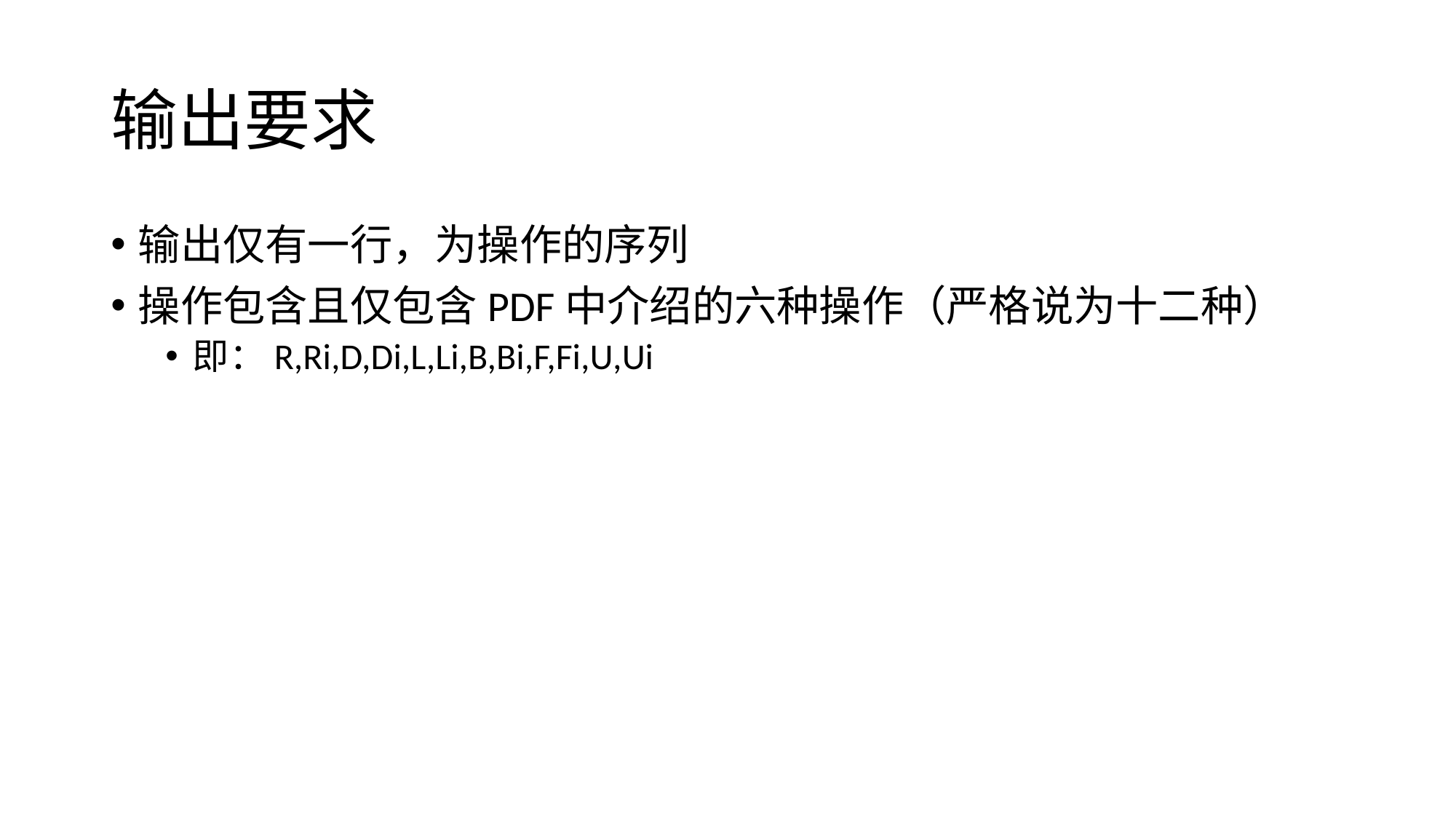

# 输出要求
输出仅有一行，为操作的序列
操作包含且仅包含PDF中介绍的六种操作（严格说为十二种）
即：R,Ri,D,Di,L,Li,B,Bi,F,Fi,U,Ui